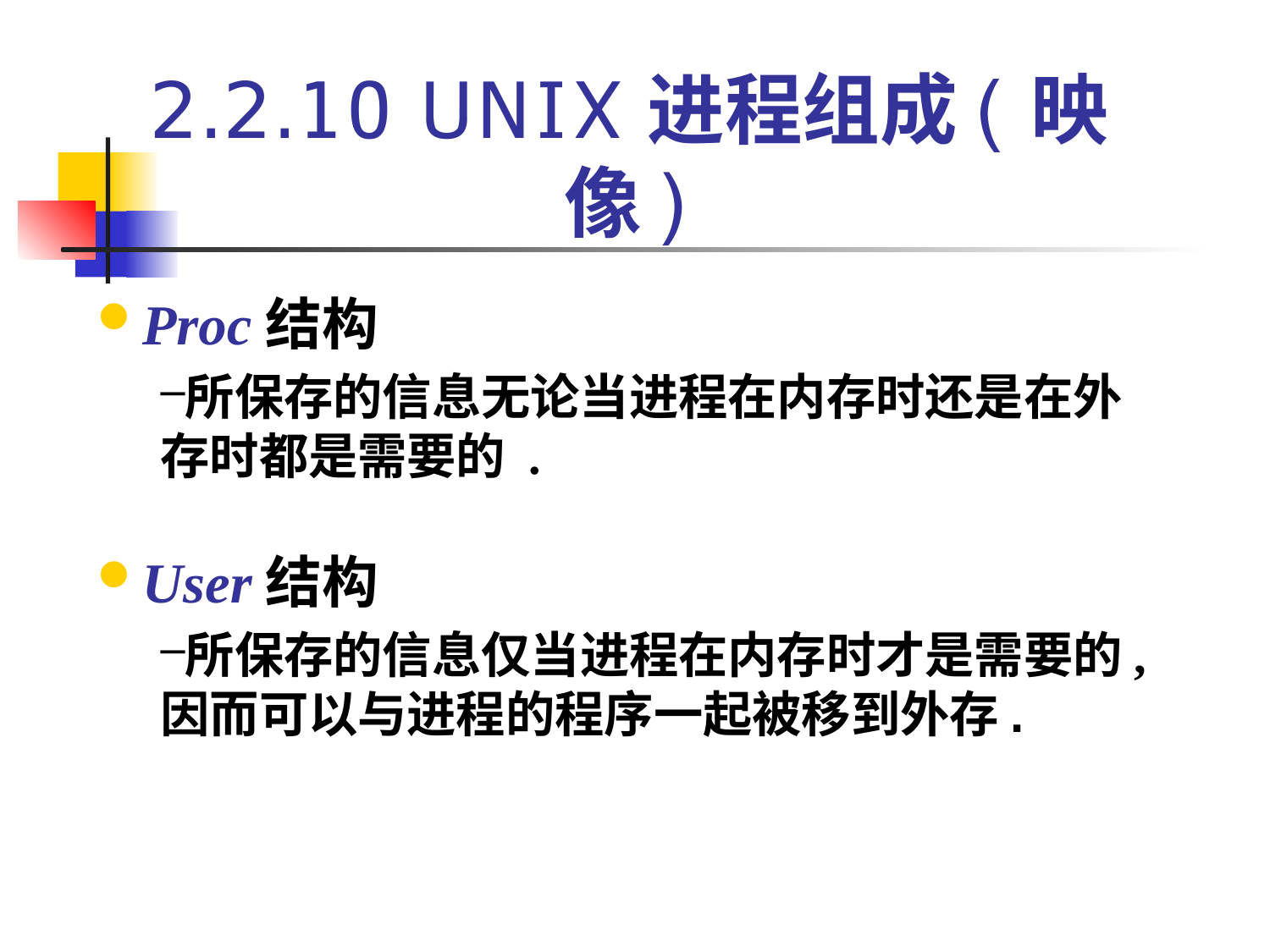

2.2.10 UNIX进程组成(映像)

Proc结构
所保存的信息无论当进程在内存时还是在外存时都是需要的 .

User结构
所保存的信息仅当进程在内存时才是需要的, 因而可以与进程的程序一起被移到外存.